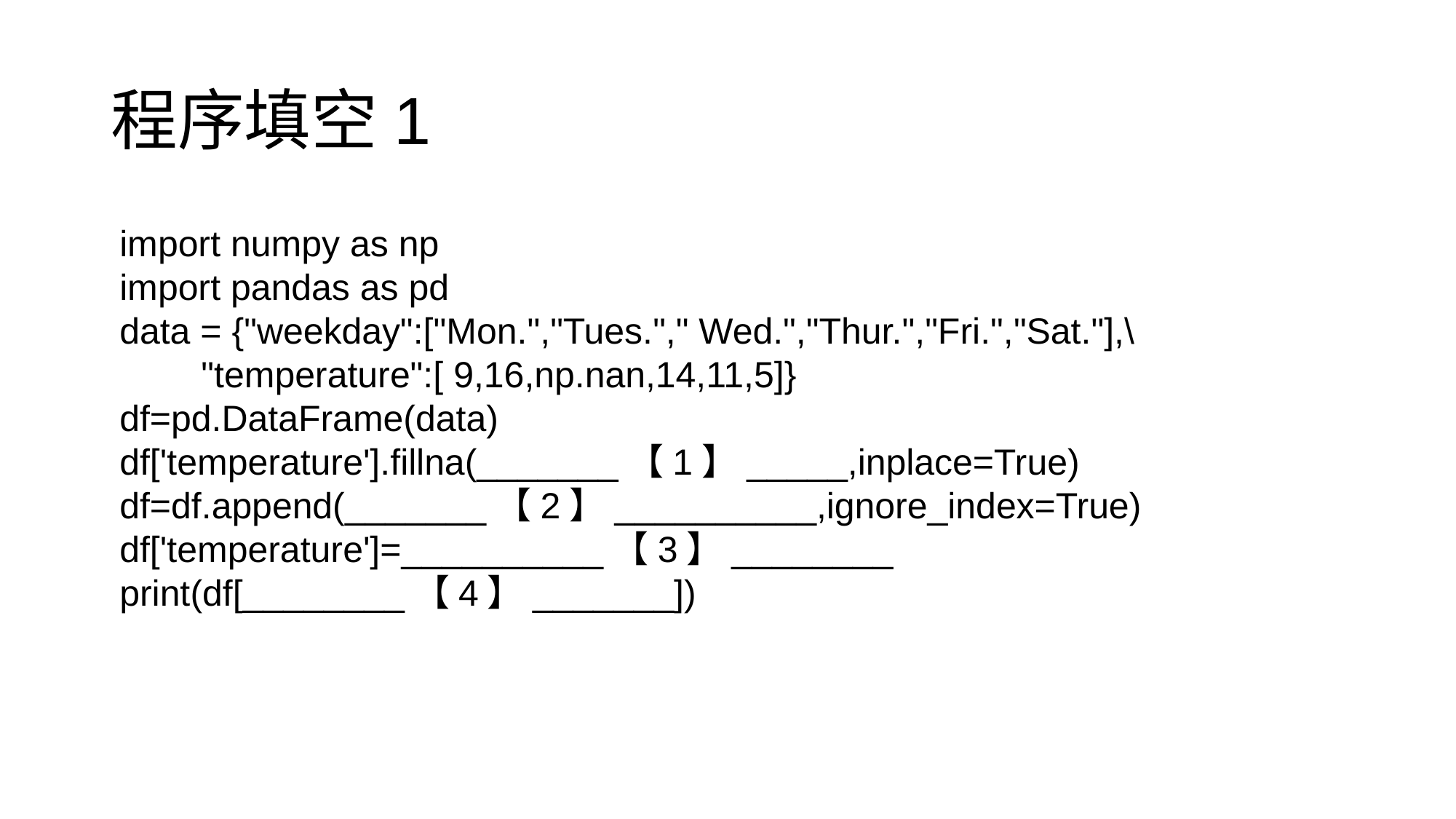

# 程序填空1
import numpy as np
import pandas as pd
data = {"weekday":["Mon.","Tues."," Wed.","Thur.","Fri.","Sat."],\
        "temperature":[ 9,16,np.nan,14,11,5]}
df=pd.DataFrame(data)
df['temperature'].fillna(_______【1】_____,inplace=True)
df=df.append(_______【2】__________,ignore_index=True)
df['temperature']=__________【3】________
print(df[________【4】_______])